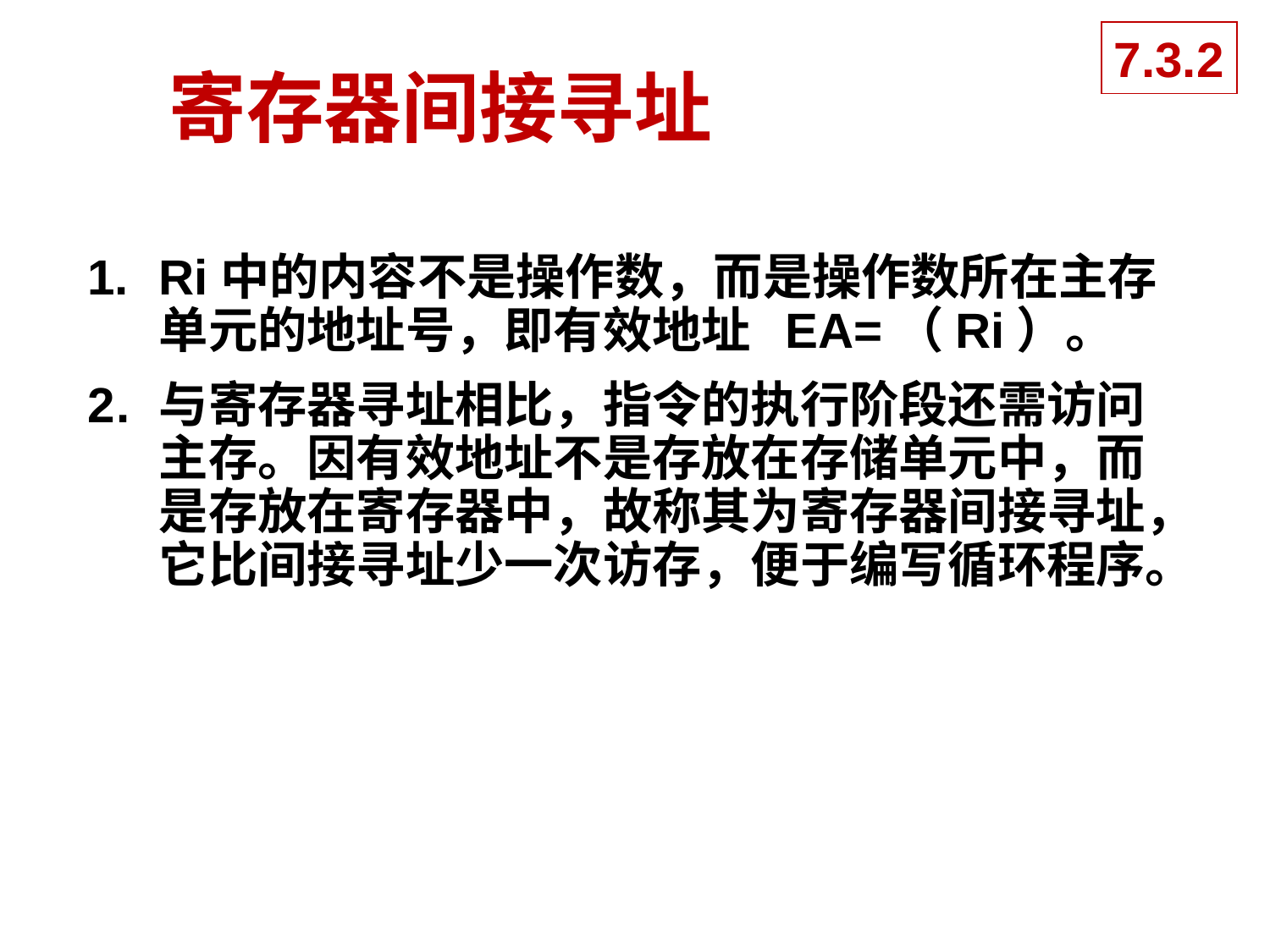

7.3.2
# 寄存器间接寻址
Ri中的内容不是操作数，而是操作数所在主存单元的地址号，即有效地址  EA=（Ri）。
与寄存器寻址相比，指令的执行阶段还需访问主存。因有效地址不是存放在存储单元中，而是存放在寄存器中，故称其为寄存器间接寻址，它比间接寻址少一次访存，便于编写循环程序。